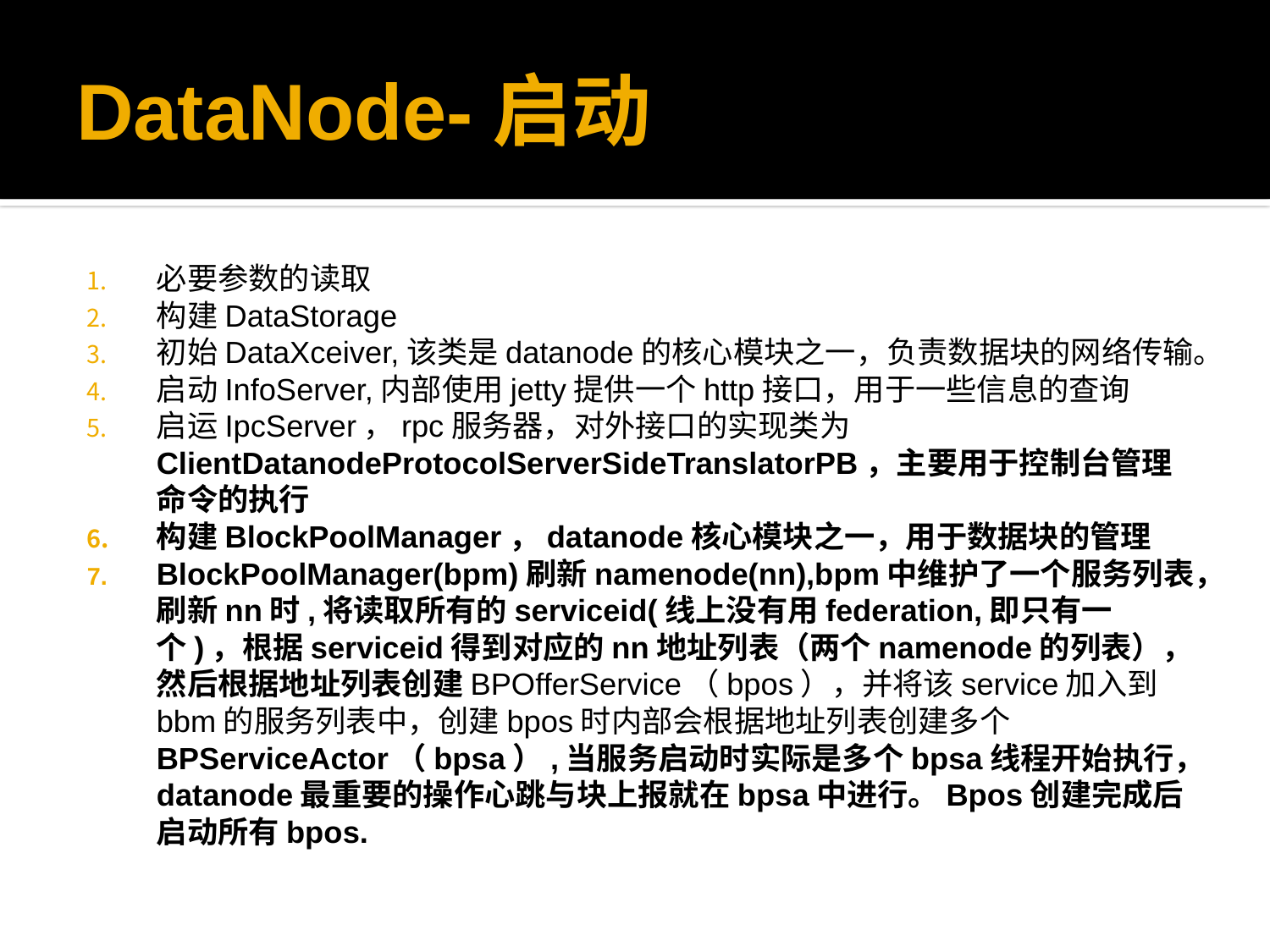

# DataNode-启动
必要参数的读取
构建DataStorage
初始DataXceiver,该类是datanode的核心模块之一，负责数据块的网络传输。
启动InfoServer,内部使用jetty提供一个http接口，用于一些信息的查询
启运IpcServer，rpc服务器，对外接口的实现类为ClientDatanodeProtocolServerSideTranslatorPB，主要用于控制台管理命令的执行
构建BlockPoolManager，datanode核心模块之一，用于数据块的管理
BlockPoolManager(bpm)刷新namenode(nn),bpm中维护了一个服务列表，刷新nn时,将读取所有的serviceid(线上没有用federation,即只有一个)，根据serviceid得到对应的nn地址列表（两个namenode的列表），然后根据地址列表创建BPOfferService（bpos），并将该service加入到bbm的服务列表中，创建bpos时内部会根据地址列表创建多个BPServiceActor（bpsa）,当服务启动时实际是多个bpsa线程开始执行，datanode最重要的操作心跳与块上报就在bpsa中进行。Bpos创建完成后启动所有bpos.